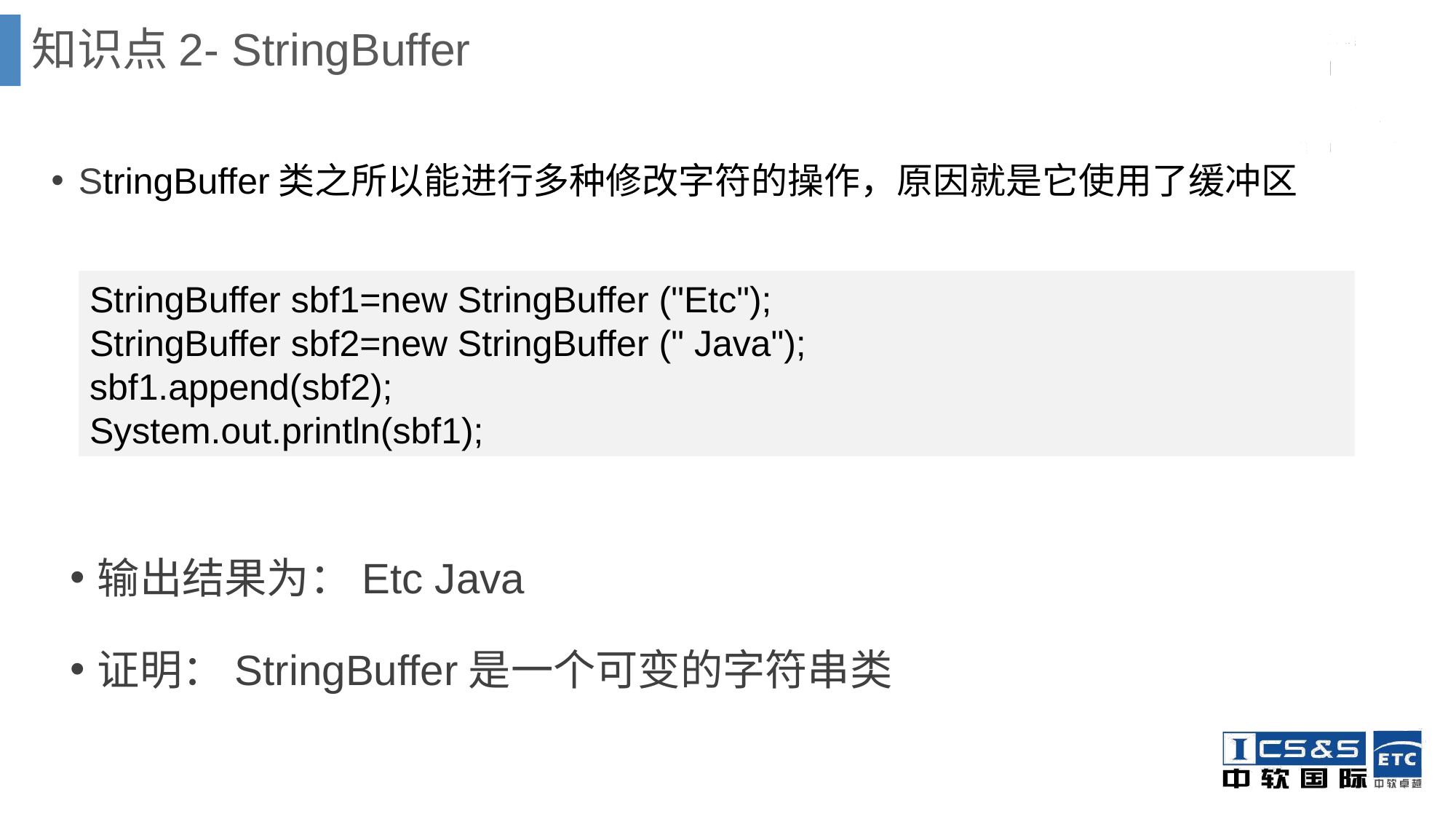

# 知识点2- StringBuffer
StringBuffer类之所以能进行多种修改字符的操作，原因就是它使用了缓冲区

StringBuffer sbf1=new StringBuffer ("Etc");
StringBuffer sbf2=new StringBuffer (" Java");
sbf1.append(sbf2);
System.out.println(sbf1);
输出结果为：Etc Java
证明：StringBuffer是一个可变的字符串类